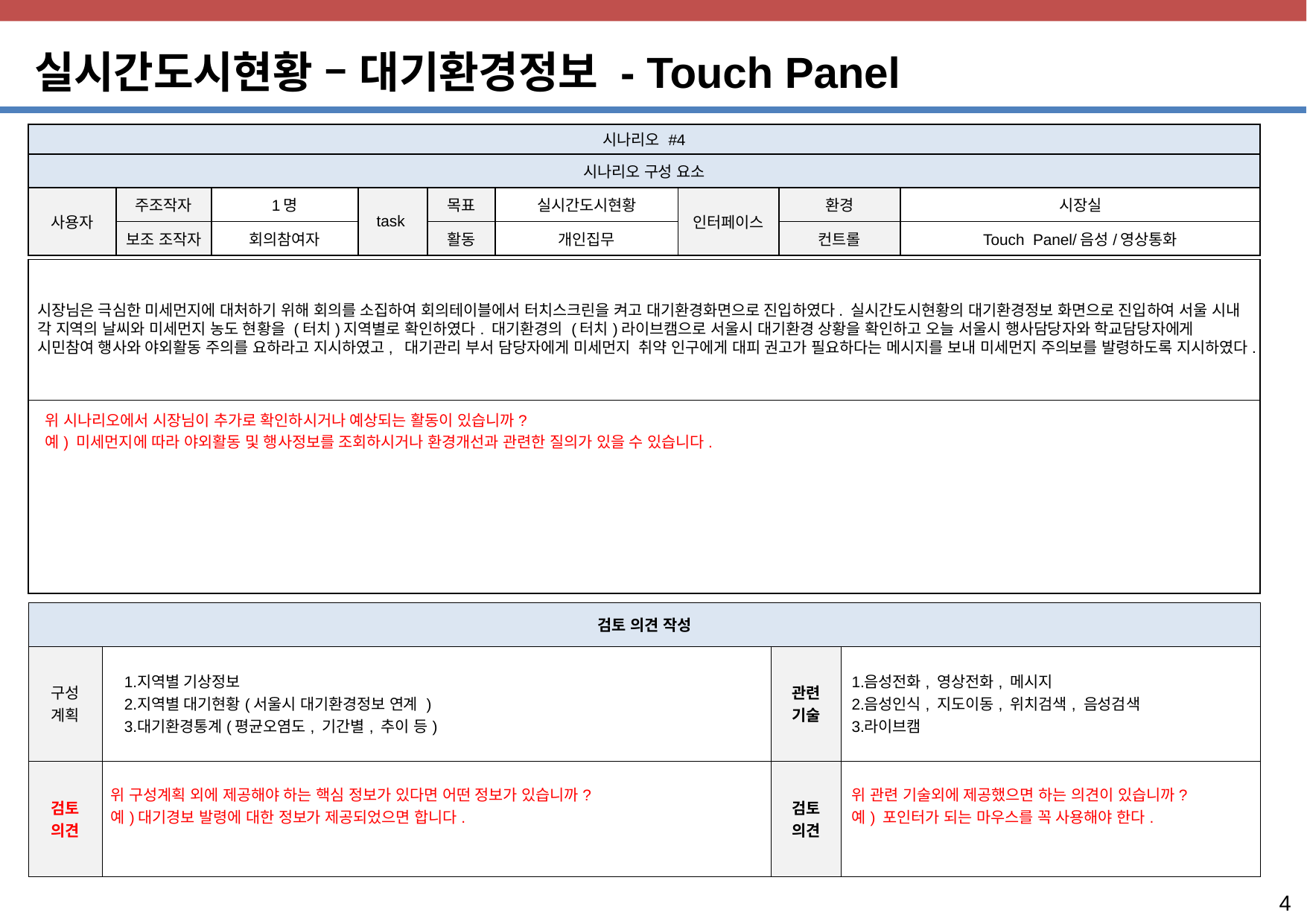

실시간도시현황 – 대기환경정보 - Touch Panel
| 시나리오 #4 |  |  |  |  |  |  |  |  |
| --- | --- | --- | --- | --- | --- | --- | --- | --- |
| 시나리오 구성 요소 |  |  |  |  |  |  |  |  |
| 사용자 | 주조작자 | 1명 | task | 목표 | 실시간도시현황 | 인터페이스 | 환경 | 시장실 |
|  | 보조 조작자 | 회의참여자 |  | 활동 | 개인집무 |  | 컨트롤 | Touch Panel/음성/영상통화 |
| 시장님은 극심한 미세먼지에 대처하기 위해 회의를 소집하여 회의테이블에서 터치스크린을 켜고 대기환경화면으로 진입하였다. 실시간도시현황의 대기환경정보 화면으로 진입하여 서울 시내 각 지역의 날씨와 미세먼지 농도 현황을 (터치)지역별로 확인하였다. 대기환경의 (터치)라이브캠으로 서울시 대기환경 상황을 확인하고 오늘 서울시 행사담당자와 학교담당자에게 시민참여 행사와 야외활동 주의를 요하라고 지시하였고, 대기관리 부서 담당자에게 미세먼지 취약 인구에게 대피 권고가 필요하다는 메시지를 보내 미세먼지 주의보를 발령하도록 지시하였다. |
| --- |
| 위 시나리오에서 시장님이 추가로 확인하시거나 예상되는 활동이 있습니까? 예) 미세먼지에 따라 야외활동 및 행사정보를 조회하시거나 환경개선과 관련한 질의가 있을 수 있습니다. |
| 검토 의견 작성 |  |  |  |
| --- | --- | --- | --- |
| 구성 계획 | 지역별 기상정보 지역별 대기현황(서울시 대기환경정보 연계 ) 대기환경통계(평균오염도, 기간별, 추이 등) | 관련 기술 | 음성전화, 영상전화, 메시지 음성인식, 지도이동, 위치검색, 음성검색 라이브캠 |
| 검토 의견 | 위 구성계획 외에 제공해야 하는 핵심 정보가 있다면 어떤 정보가 있습니까? 예)대기경보 발령에 대한 정보가 제공되었으면 합니다. | 검토 의견 | 위 관련 기술외에 제공했으면 하는 의견이 있습니까? 예) 포인터가 되는 마우스를 꼭 사용해야 한다. |